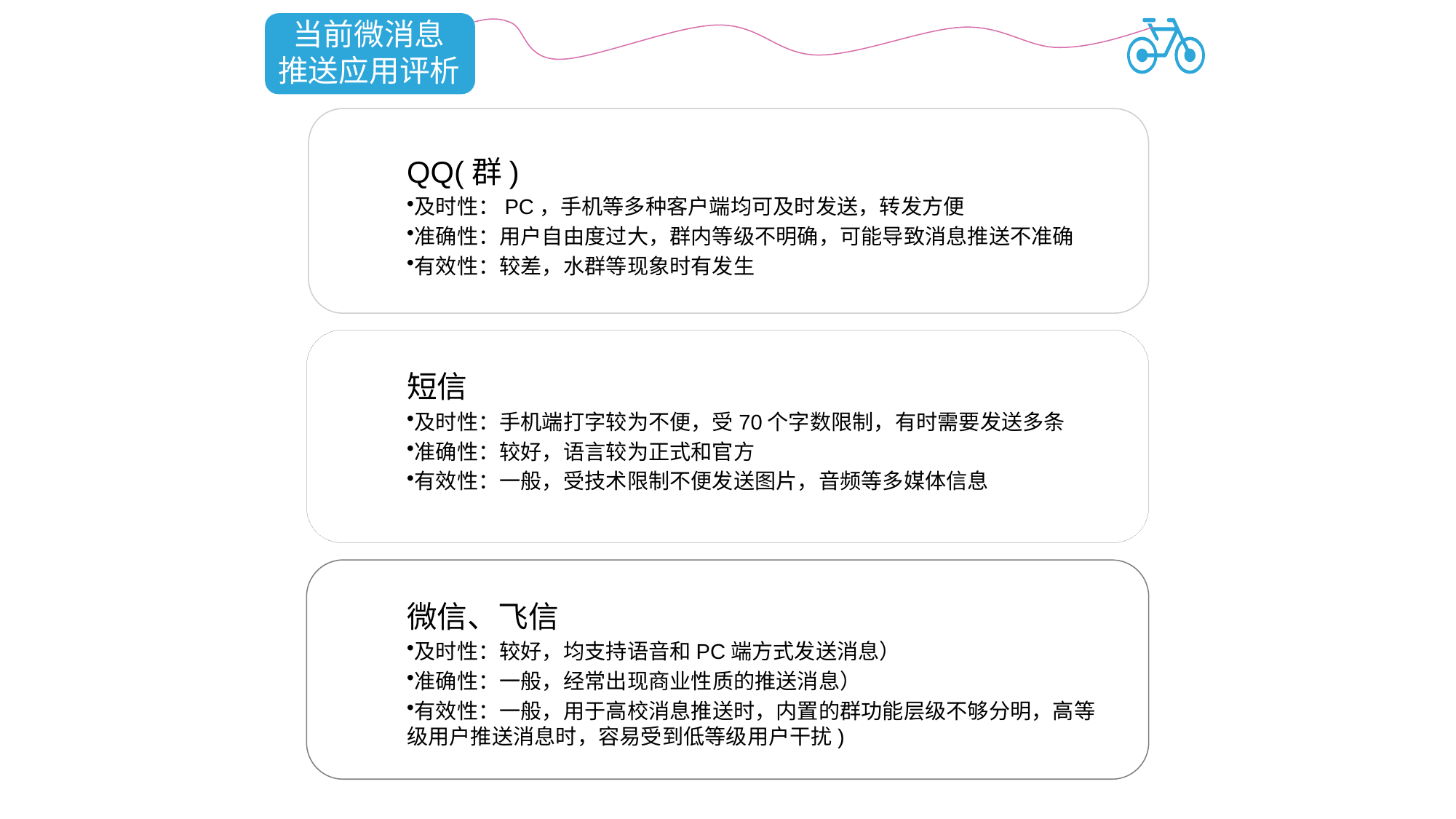

当前微消息
推送应用评析

QQ(群)
及时性：PC，手机等多种客户端均可及时发送，转发方便
准确性：用户自由度过大，群内等级不明确，可能导致消息推送不准确
有效性：较差，水群等现象时有发生

短信
及时性：手机端打字较为不便，受70个字数限制，有时需要发送多条
准确性：较好，语言较为正式和官方
有效性：一般，受技术限制不便发送图片，音频等多媒体信息

微信、飞信
及时性：较好，均支持语音和PC端方式发送消息）
准确性：一般，经常出现商业性质的推送消息）
有效性：一般，用于高校消息推送时，内置的群功能层级不够分明，高等级用户推送消息时，容易受到低等级用户干扰)